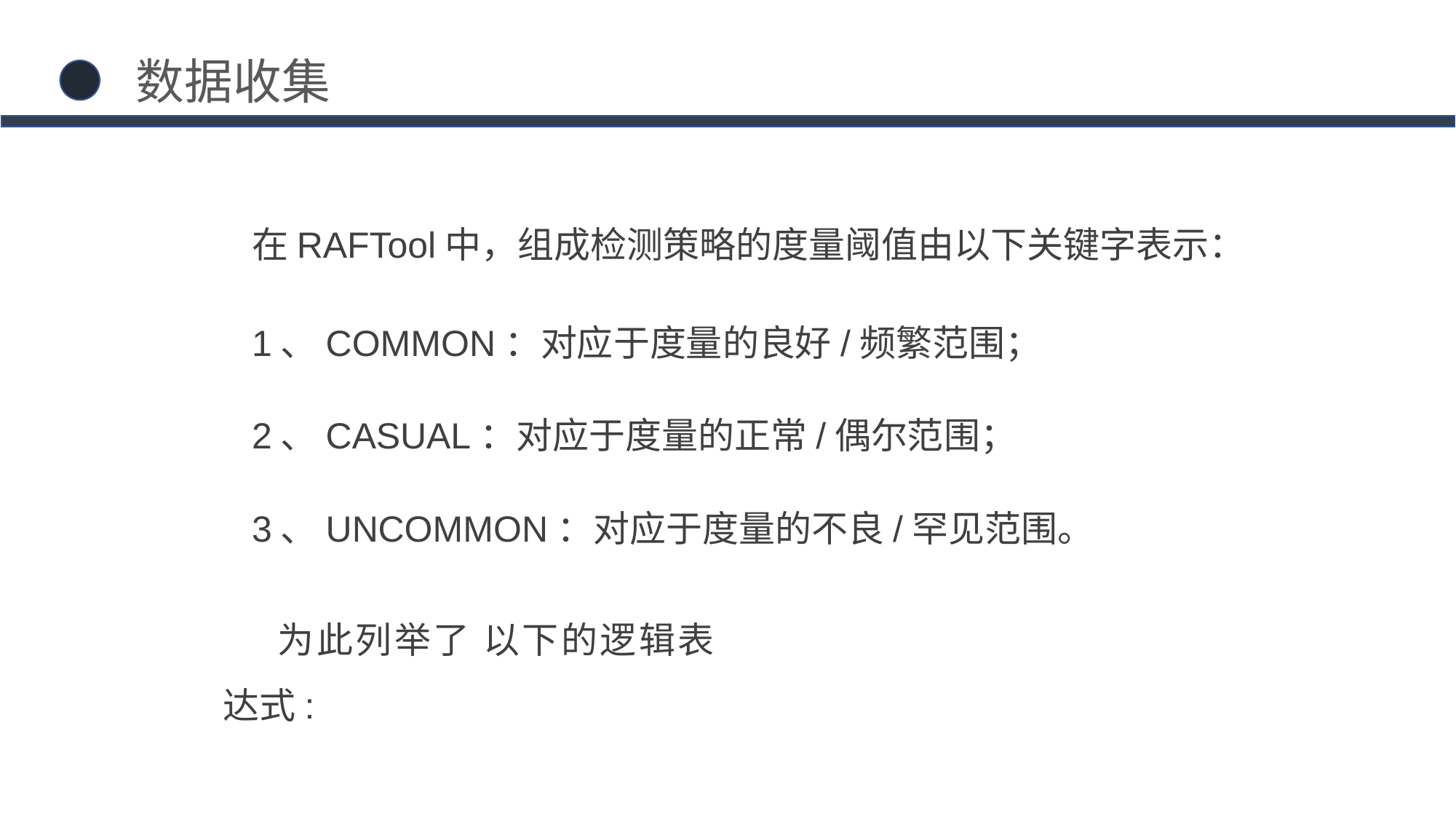

数据收集

在RAFTool中，组成检测策略的度量阈值由以下关键字表示：

1、COMMON：对应于度量的良好/频繁范围；

2、CASUAL：对应于度量的正常/偶尔范围；

3、UNCOMMON：对应于度量的不良/罕见范围。
为此列举了 以下的逻辑表达式: